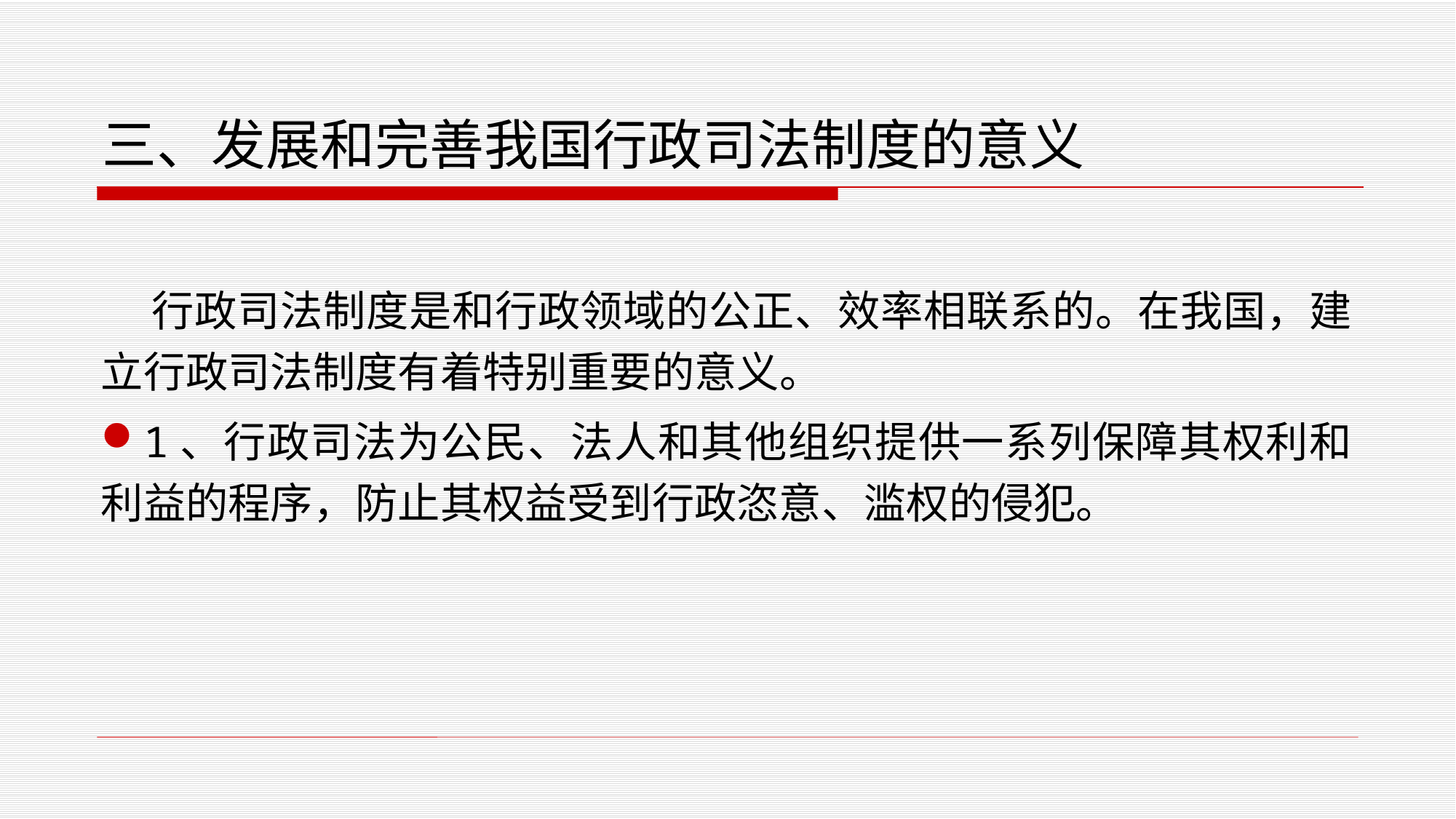

# 三、发展和完善我国行政司法制度的意义

    行政司法制度是和行政领域的公正、效率相联系的。在我国，建立行政司法制度有着特别重要的意义。
1、行政司法为公民、法人和其他组织提供一系列保障其权利和利益的程序，防止其权益受到行政恣意、滥权的侵犯。